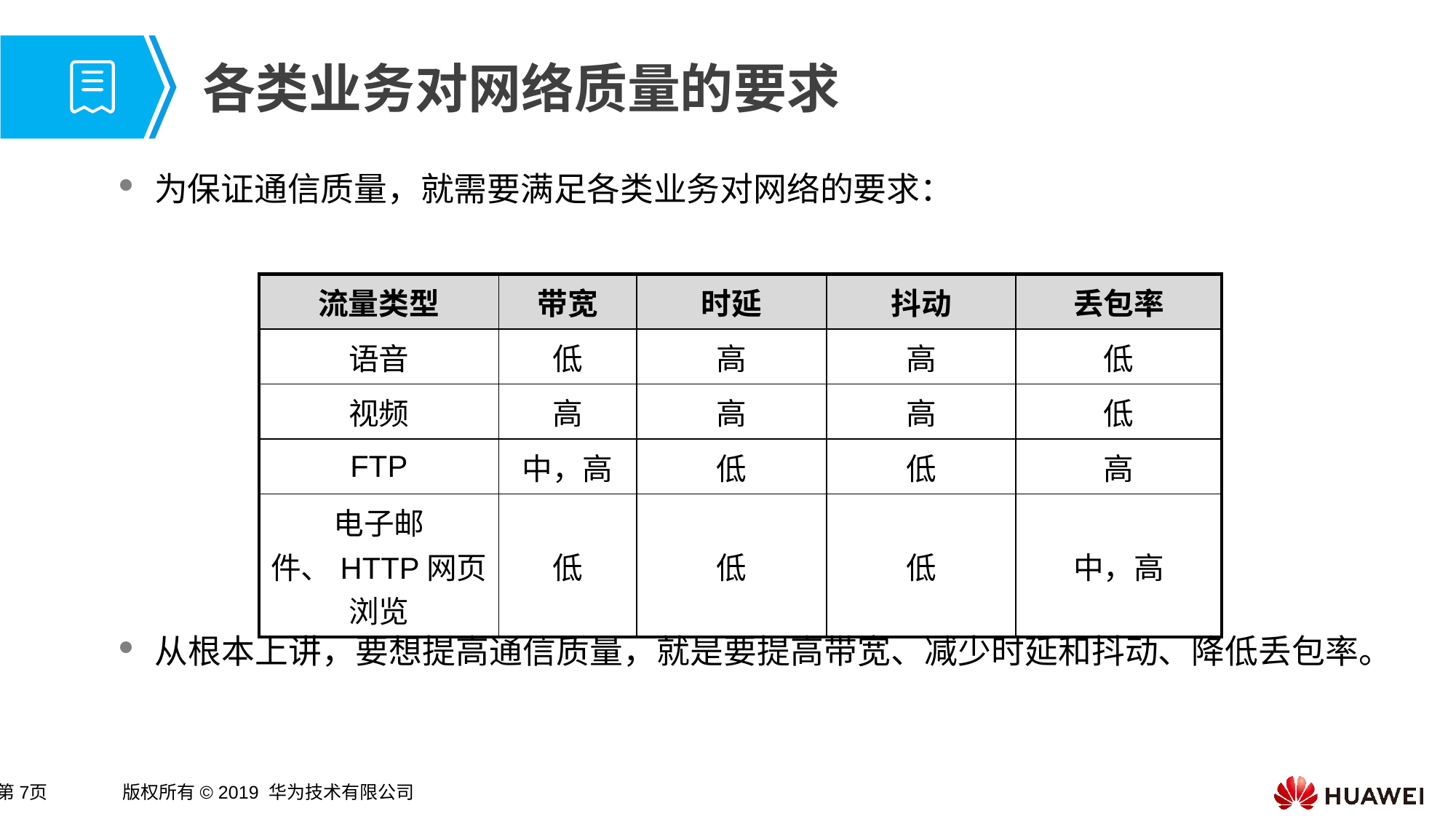

# 各类业务对网络质量的要求
为保证通信质量，就需要满足各类业务对网络的要求：

从根本上讲，要想提高通信质量，就是要提高带宽、减少时延和抖动、降低丢包率。

| 流量类型 | 带宽 | 时延 | 抖动 | 丢包率 |
| --- | --- | --- | --- | --- |
| 语音 | 低 | 高 | 高 | 低 |
| 视频 | 高 | 高 | 高 | 低 |
| FTP | 中，高 | 低 | 低 | 高 |
| 电子邮件、HTTP网页浏览 | 低 | 低 | 低 | 中，高 |